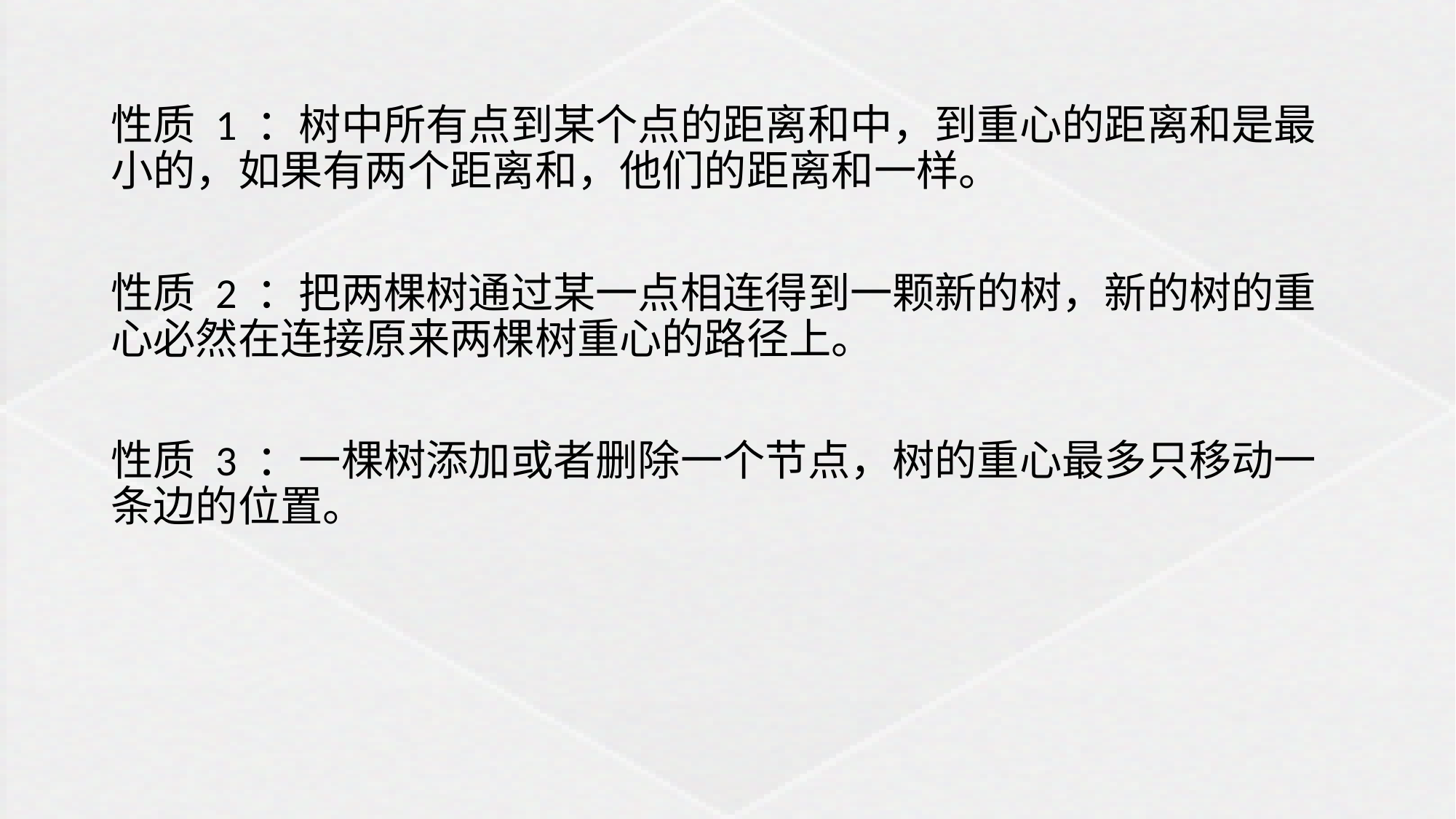

性质 1 ：树中所有点到某个点的距离和中，到重心的距离和是最小的，如果有两个距离和，他们的距离和一样。

性质 2 ：把两棵树通过某一点相连得到一颗新的树，新的树的重心必然在连接原来两棵树重心的路径上。

性质 3 ：一棵树添加或者删除一个节点，树的重心最多只移动一条边的位置。